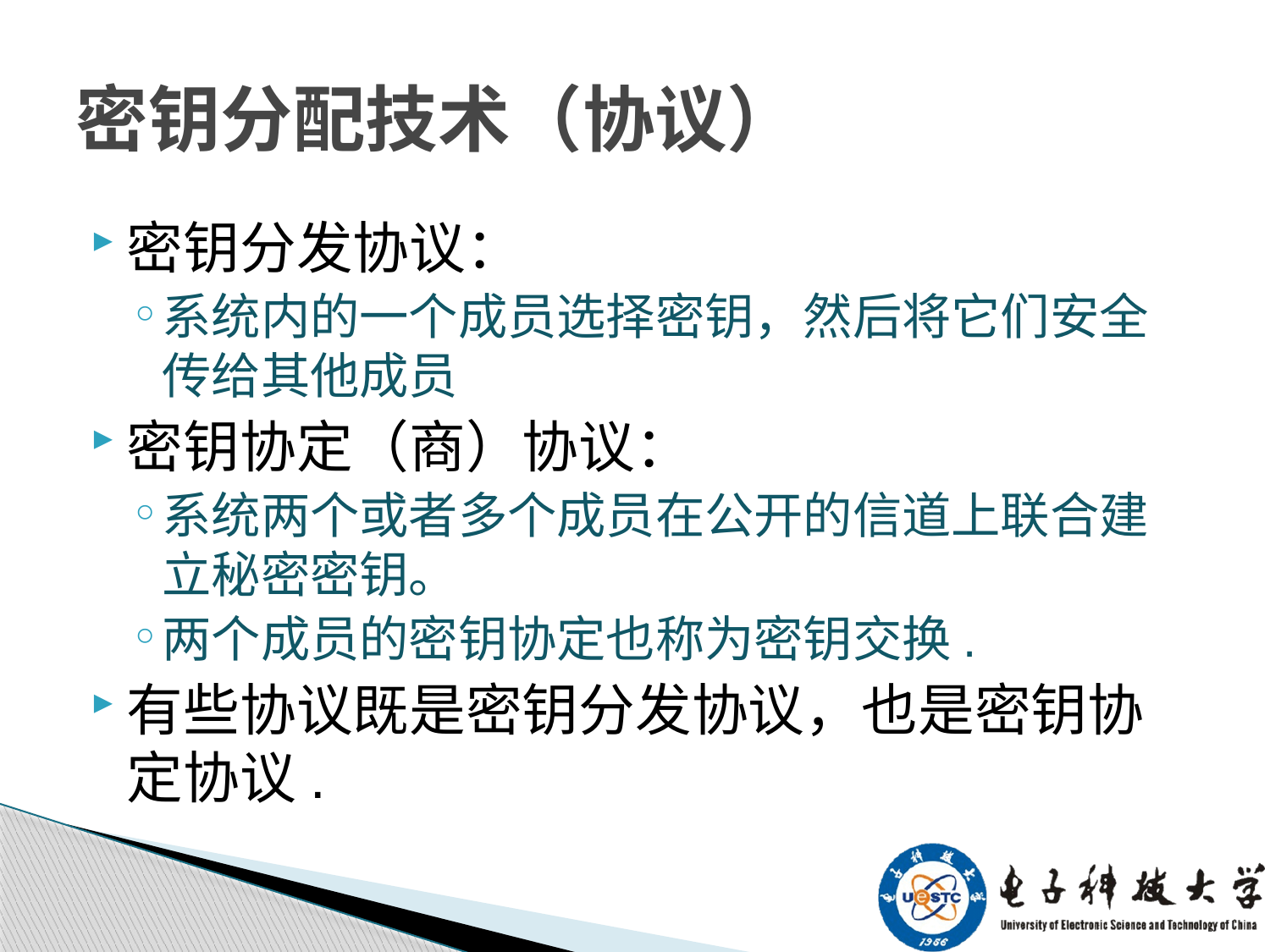

# 密钥分配技术（协议）
密钥分发协议：
系统内的一个成员选择密钥，然后将它们安全传给其他成员
密钥协定（商）协议：
系统两个或者多个成员在公开的信道上联合建立秘密密钥。
两个成员的密钥协定也称为密钥交换.
有些协议既是密钥分发协议，也是密钥协定协议.